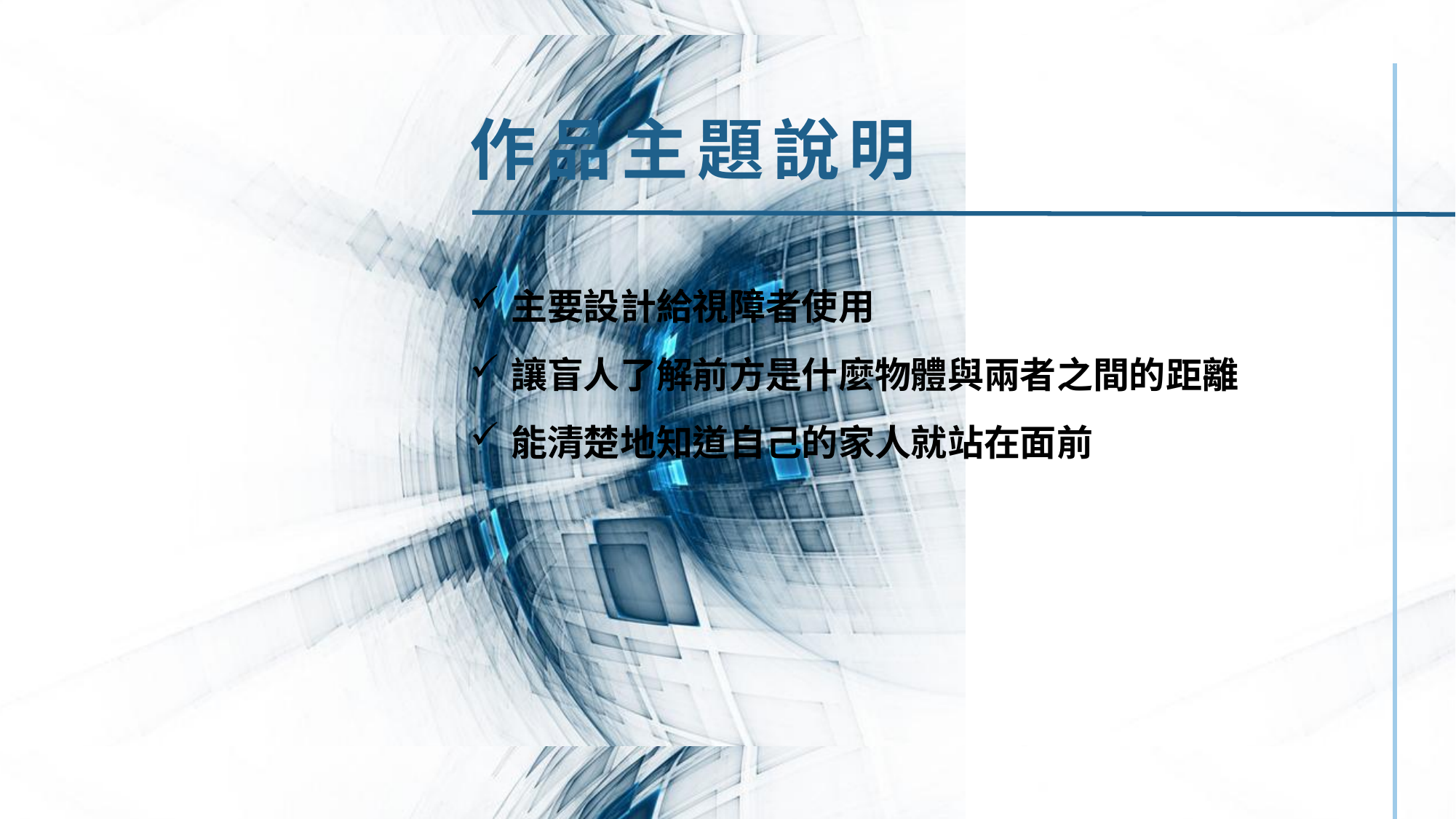

作品主題說明
主要設計給視障者使用
讓盲人了解前方是什麼物體與兩者之間的距離
能清楚地知道自己的家人就站在面前